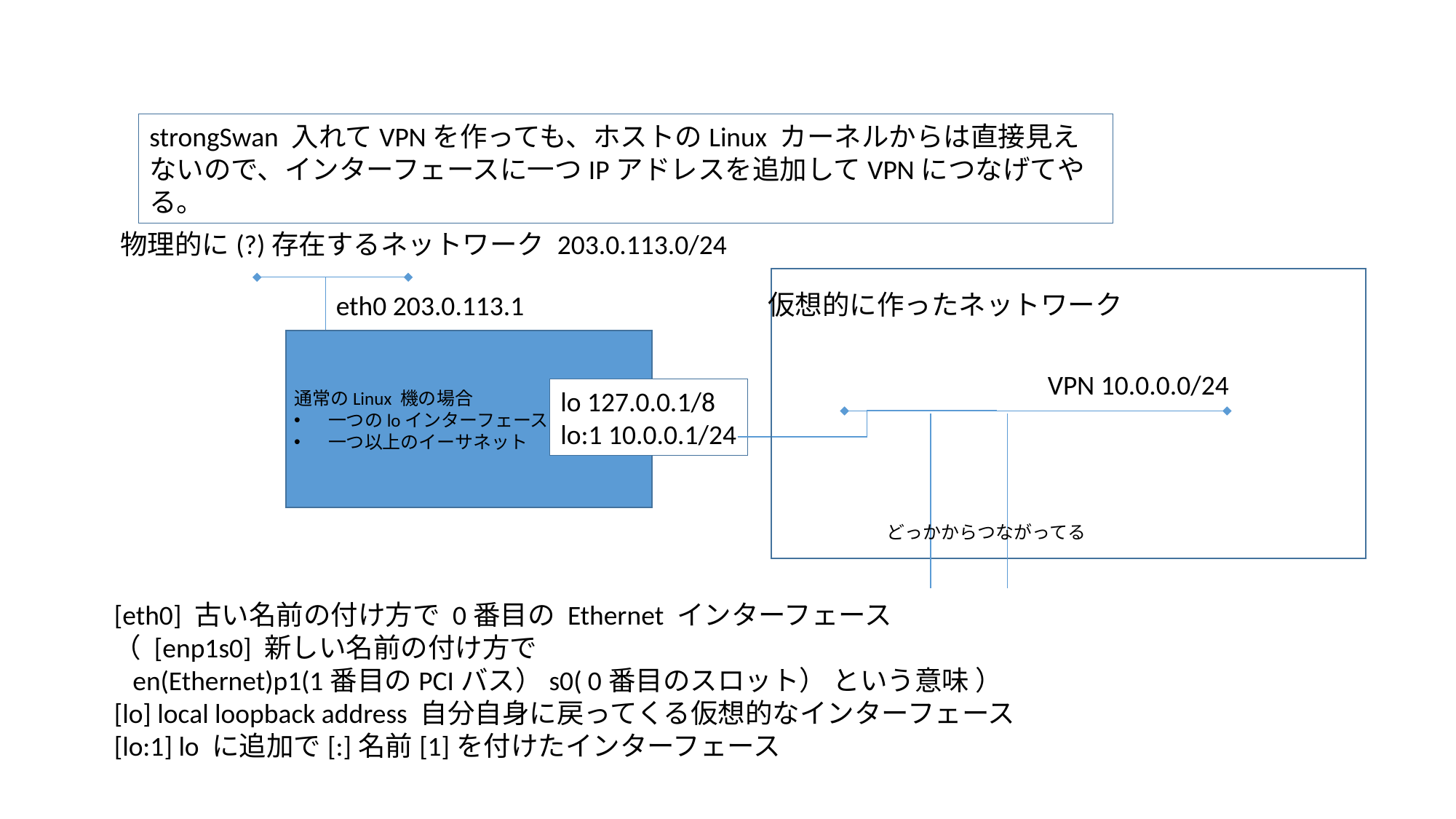

strongSwan 入れてVPNを作っても、ホストのLinux カーネルからは直接見えないので、インターフェースに一つIPアドレスを追加してVPNにつなげてやる。
物理的に(?)存在するネットワーク 203.0.113.0/24

仮想的に作ったネットワーク
eth0 203.0.113.1

VPN 10.0.0.0/24
lo 127.0.0.1/8
lo:1 10.0.0.1/24
通常のLinux 機の場合
一つのloインターフェース
一つ以上のイーサネット
どっかからつながってる
[eth0] 古い名前の付け方で 0番目の Ethernet インターフェース
（ [enp1s0] 新しい名前の付け方で
   en(Ethernet)p1(1番目のPCIバス）s0( 0番目のスロット） という意味 ）
[lo] local loopback address 自分自身に戻ってくる仮想的なインターフェース
[lo:1] lo に追加で[:]名前[1]を付けたインターフェース